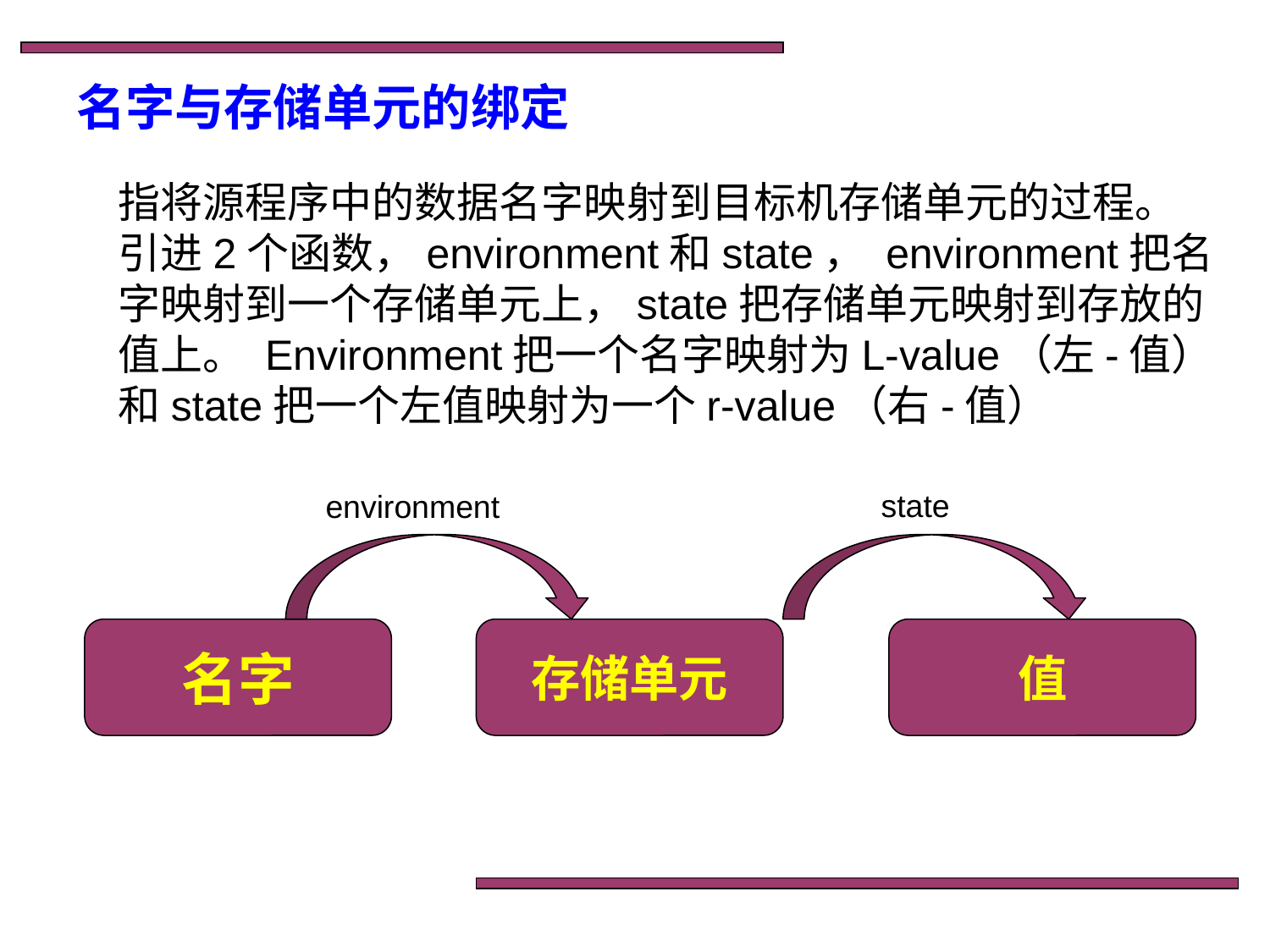

# 名字与存储单元的绑定
指将源程序中的数据名字映射到目标机存储单元的过程。
引进2个函数，environment和state， environment把名字映射到一个存储单元上，state把存储单元映射到存放的值上。 Environment把一个名字映射为L-value（左-值）和state把一个左值映射为一个r-value（右-值）

environment
state

名字
存储单元
值